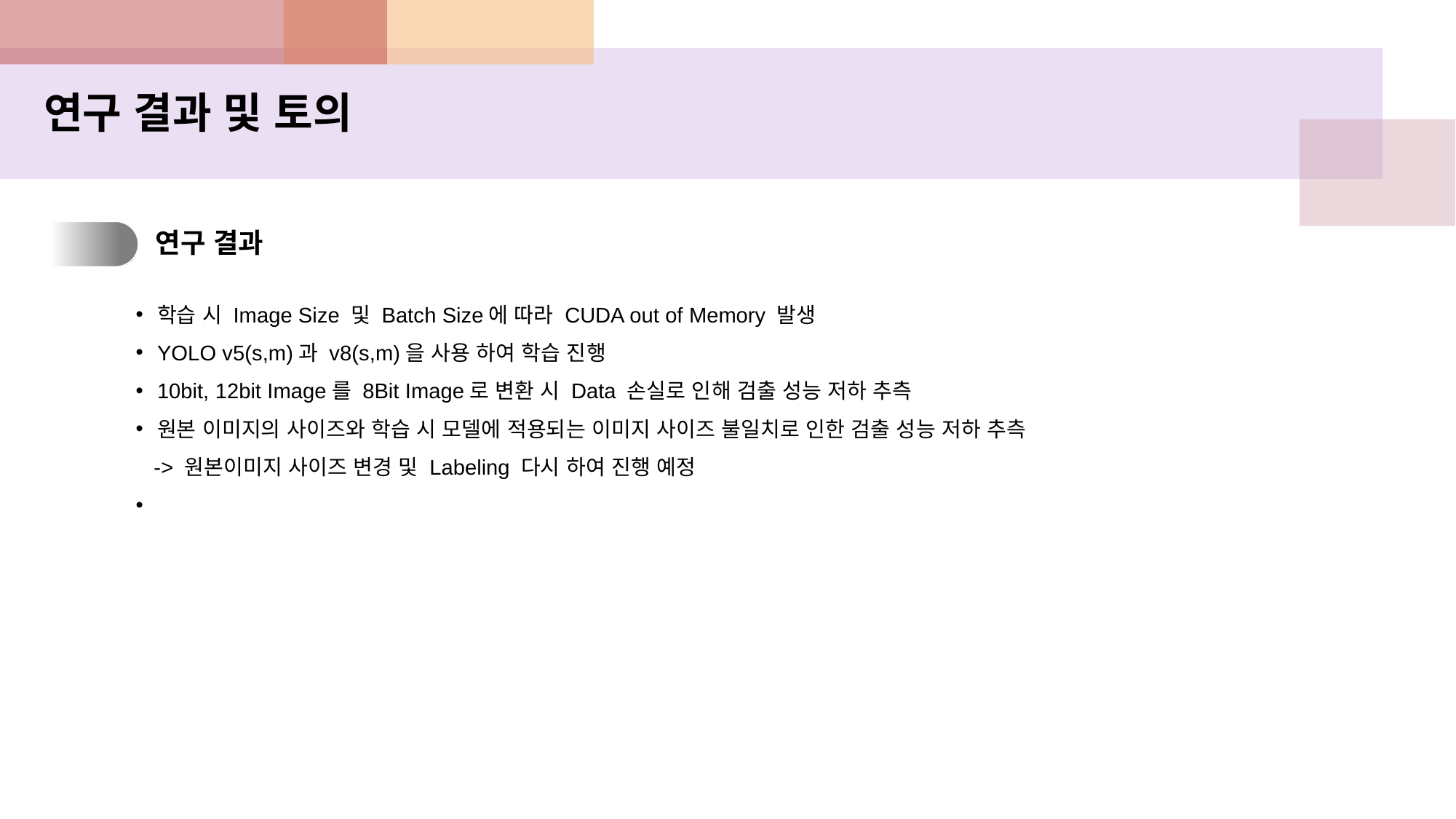

연구 결과 및 토의

2.
연구 결과
학습 시 Image Size 및 Batch Size에 따라 CUDA out of Memory 발생
YOLO v5(s,m)과 v8(s,m)을 사용 하여 학습 진행
10bit, 12bit Image를 8Bit Image로 변환 시 Data 손실로 인해 검출 성능 저하 추측
원본 이미지의 사이즈와 학습 시 모델에 적용되는 이미지 사이즈 불일치로 인한 검출 성능 저하 추측
   -> 원본이미지 사이즈 변경 및 Labeling 다시 하여 진행 예정